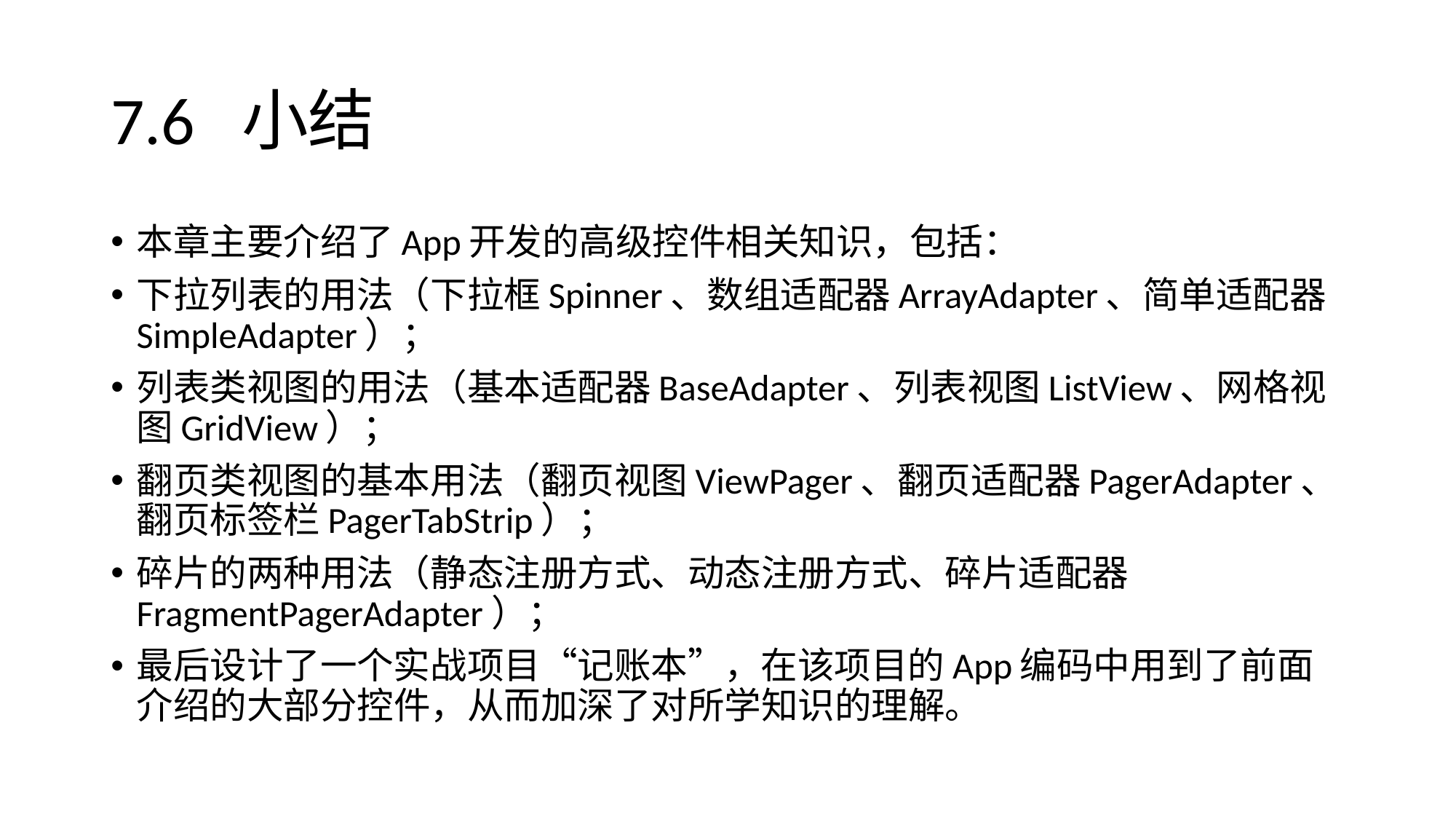

# 7.6  小结
本章主要介绍了App开发的高级控件相关知识，包括：
下拉列表的用法（下拉框Spinner、数组适配器ArrayAdapter、简单适配器SimpleAdapter）；
列表类视图的用法（基本适配器BaseAdapter、列表视图ListView、网格视图GridView）；
翻页类视图的基本用法（翻页视图ViewPager、翻页适配器PagerAdapter、翻页标签栏PagerTabStrip）；
碎片的两种用法（静态注册方式、动态注册方式、碎片适配器FragmentPagerAdapter）；
最后设计了一个实战项目“记账本”，在该项目的App编码中用到了前面介绍的大部分控件，从而加深了对所学知识的理解。